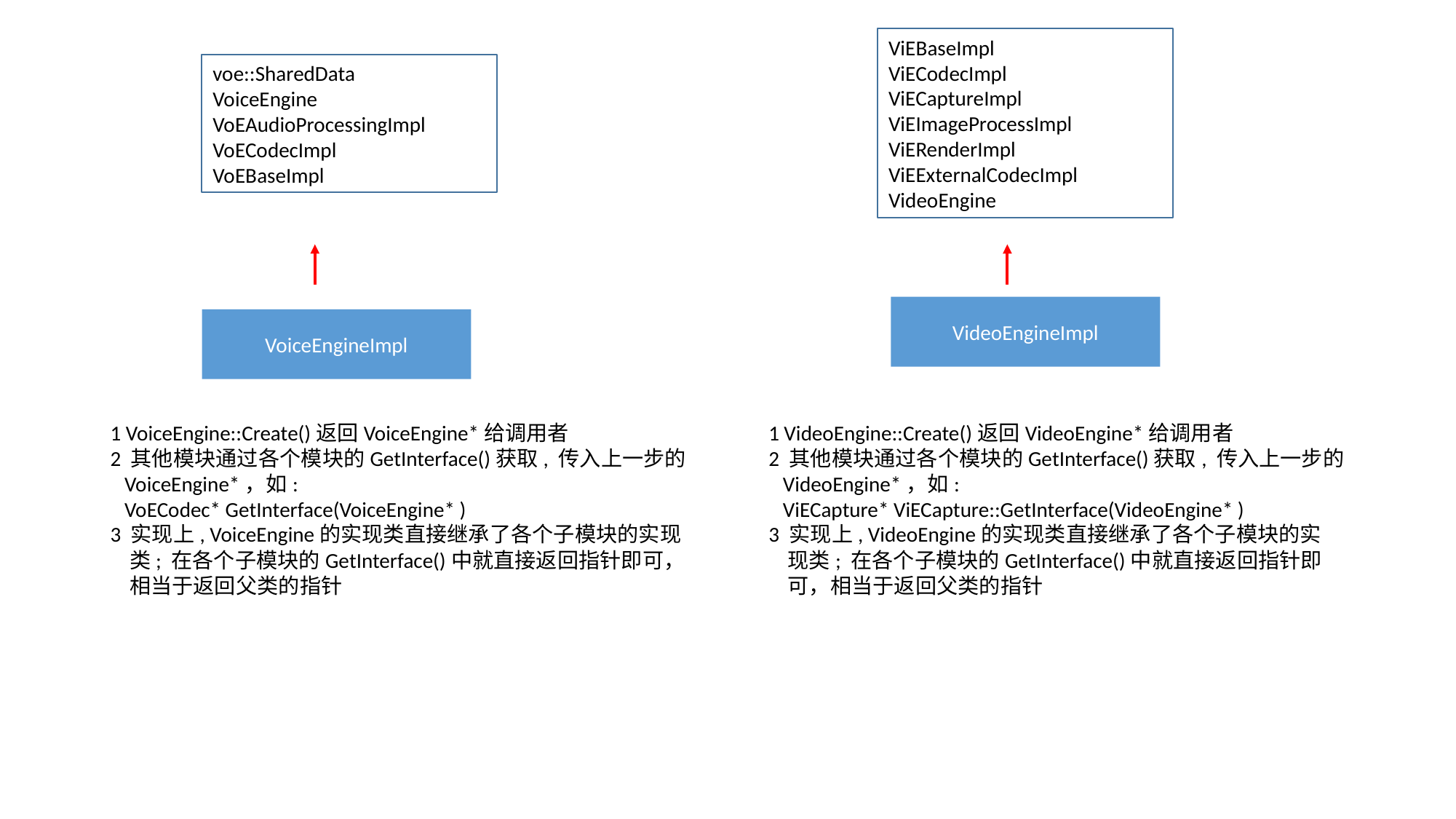

ViEBaseImpl
ViECodecImpl
ViECaptureImpl
ViEImageProcessImpl
ViERenderImpl
ViEExternalCodecImpl
VideoEngine
voe::SharedData
VoiceEngine
VoEAudioProcessingImpl
VoECodecImpl
VoEBaseImpl
VideoEngineImpl
VoiceEngineImpl
1 VoiceEngine::Create()返回VoiceEngine*给调用者
2 其他模块通过各个模块的GetInterface()获取, 传入上一步的
   VoiceEngine*，如:
   VoECodec* GetInterface(VoiceEngine* )
3 实现上, VoiceEngine的实现类直接继承了各个子模块的实现
   类; 在各个子模块的GetInterface()中就直接返回指针即可，
   相当于返回父类的指针
1 VideoEngine::Create()返回VideoEngine*给调用者
2 其他模块通过各个模块的GetInterface()获取, 传入上一步的
   VideoEngine*，如:
   ViECapture* ViECapture::GetInterface(VideoEngine* )
3 实现上, VideoEngine的实现类直接继承了各个子模块的实
   现类; 在各个子模块的GetInterface()中就直接返回指针即
   可，相当于返回父类的指针